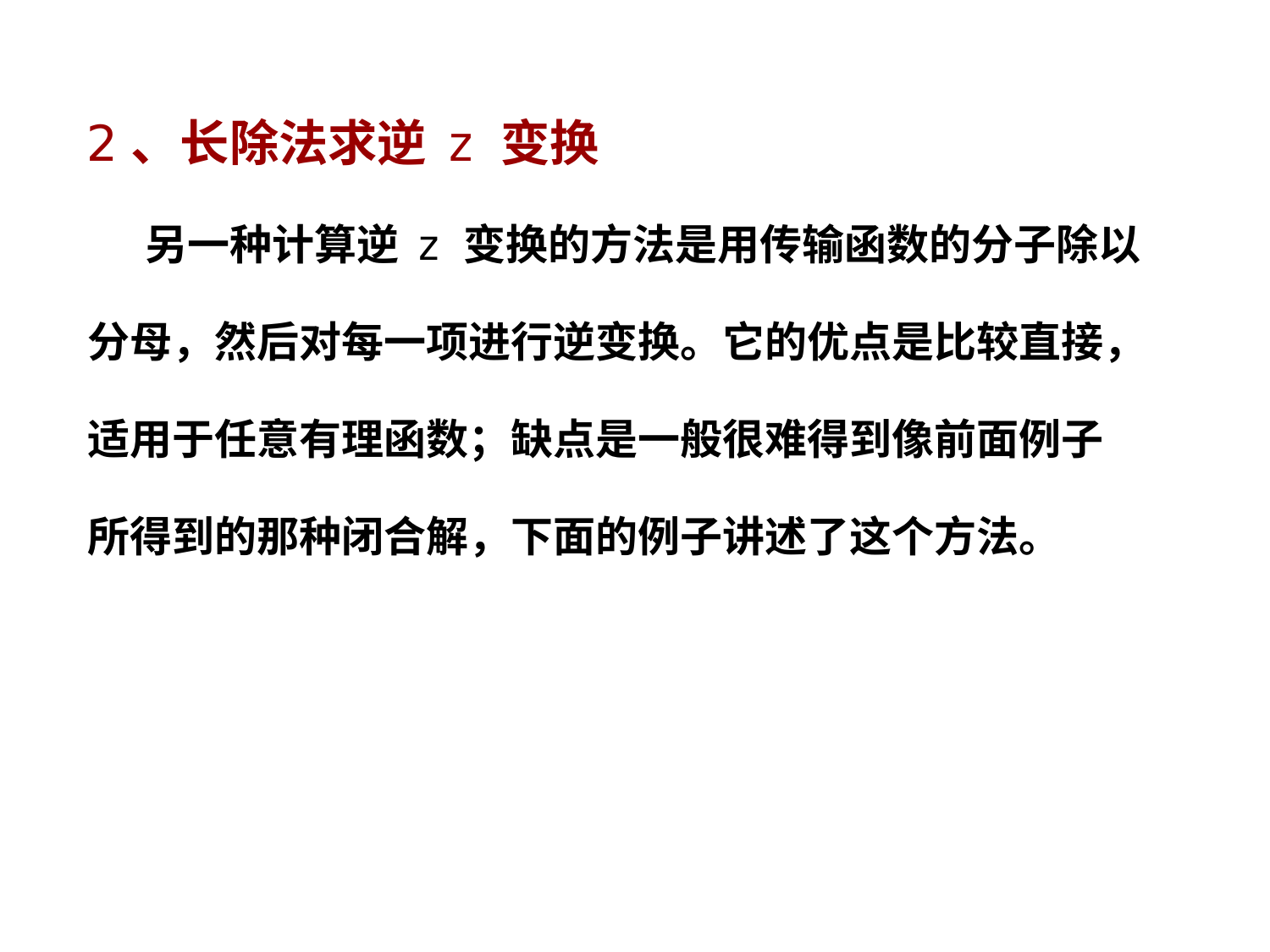

2、长除法求逆 z 变换
     另一种计算逆 z 变换的方法是用传输函数的分子除以
分母，然后对每一项进行逆变换。它的优点是比较直接，
适用于任意有理函数；缺点是一般很难得到像前面例子
所得到的那种闭合解，下面的例子讲述了这个方法。